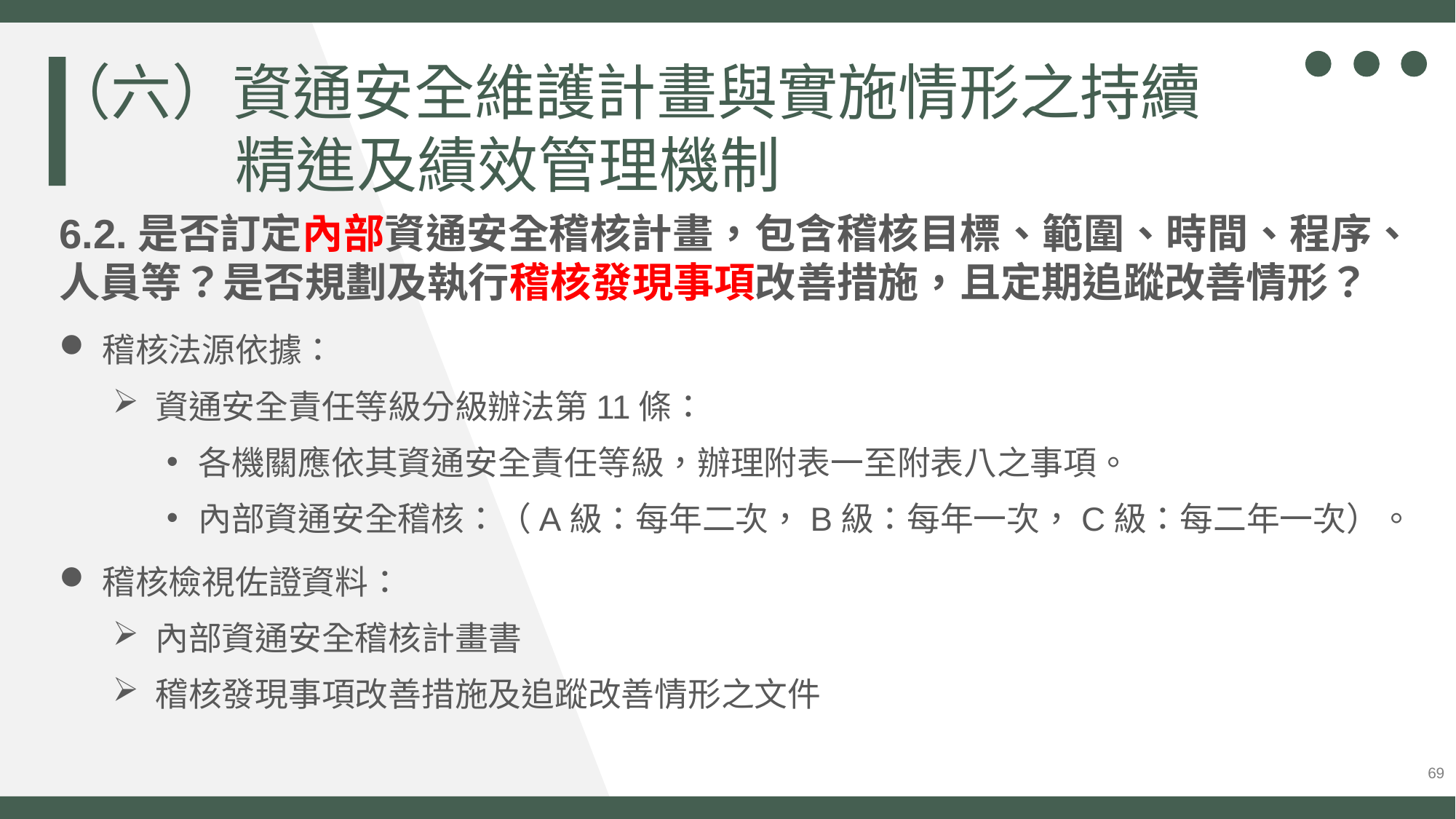

（六）資通安全維護計畫與實施情形之持續精進及績效管理機制
6.2.是否訂定內部資通安全稽核計畫，包含稽核目標、範圍、時間、程序、人員等？是否規劃及執行稽核發現事項改善措施，且定期追蹤改善情形？
稽核法源依據：
資通安全責任等級分級辦法第11條：
各機關應依其資通安全責任等級，辦理附表一至附表八之事項。
內部資通安全稽核：（A級：每年二次，B級：每年一次，C級：每二年一次）。
稽核檢視佐證資料：
內部資通安全稽核計畫書
稽核發現事項改善措施及追蹤改善情形之文件
69